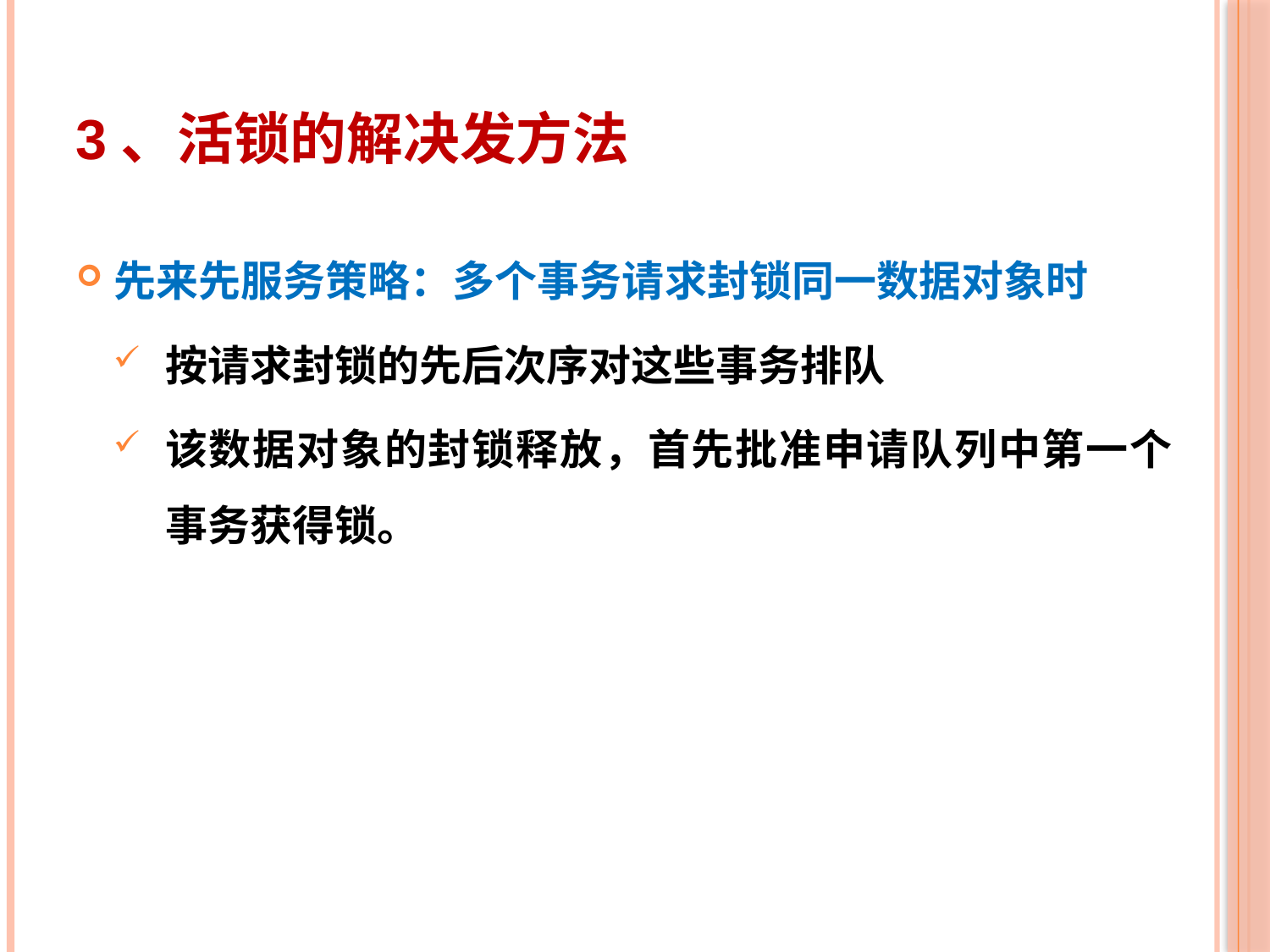

# 3、活锁的解决发方法
先来先服务策略：多个事务请求封锁同一数据对象时
按请求封锁的先后次序对这些事务排队
该数据对象的封锁释放，首先批准申请队列中第一个事务获得锁。